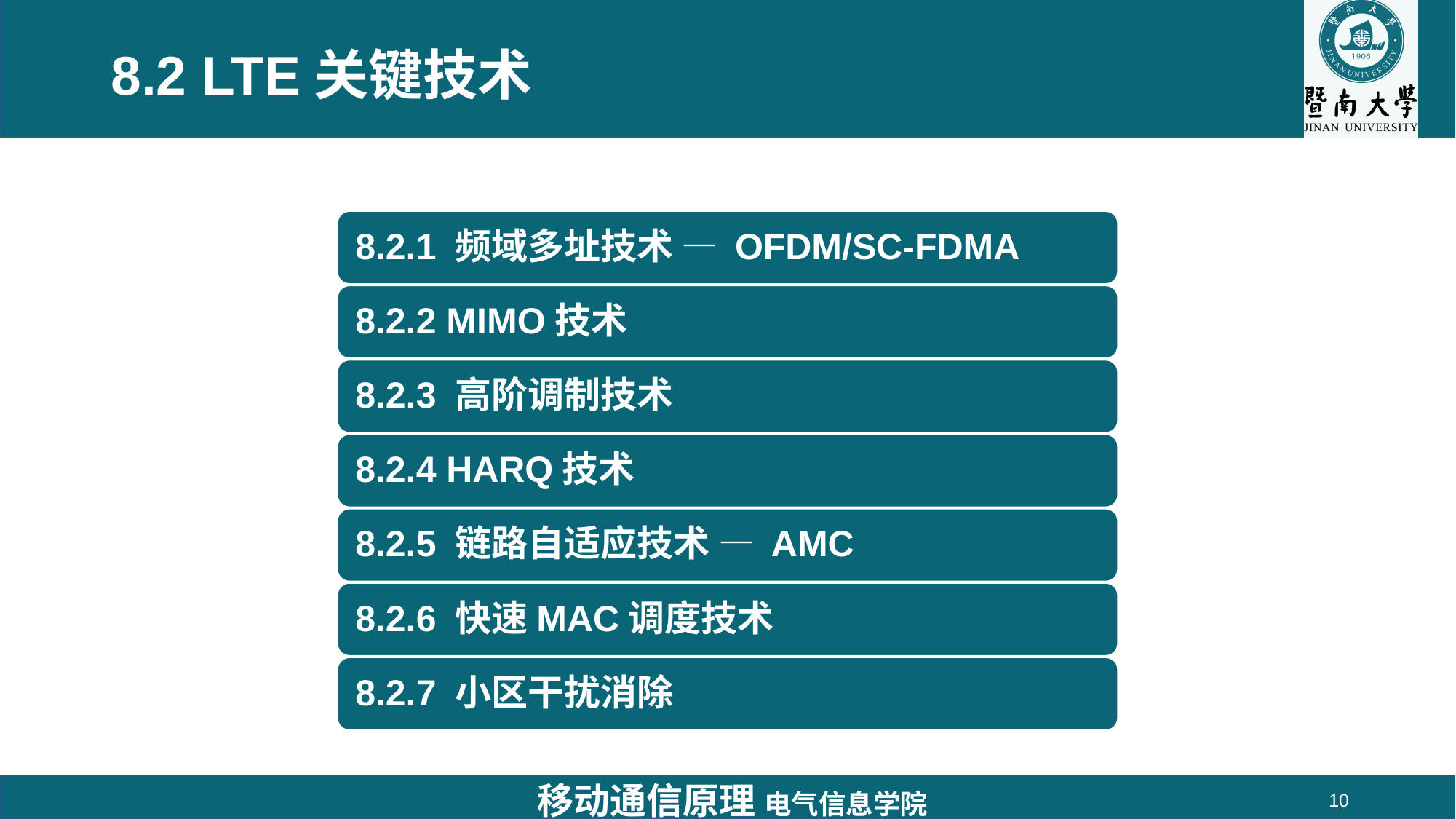

# 8.2 LTE关键技术
8.2.1 频域多址技术 — OFDM/SC-FDMA
8.2.2 MIMO技术
8.2.3 高阶调制技术
8.2.4 HARQ技术
8.2.5 链路自适应技术 — AMC
8.2.6 快速MAC调度技术
8.2.7 小区干扰消除
移动通信原理 电气信息学院
10